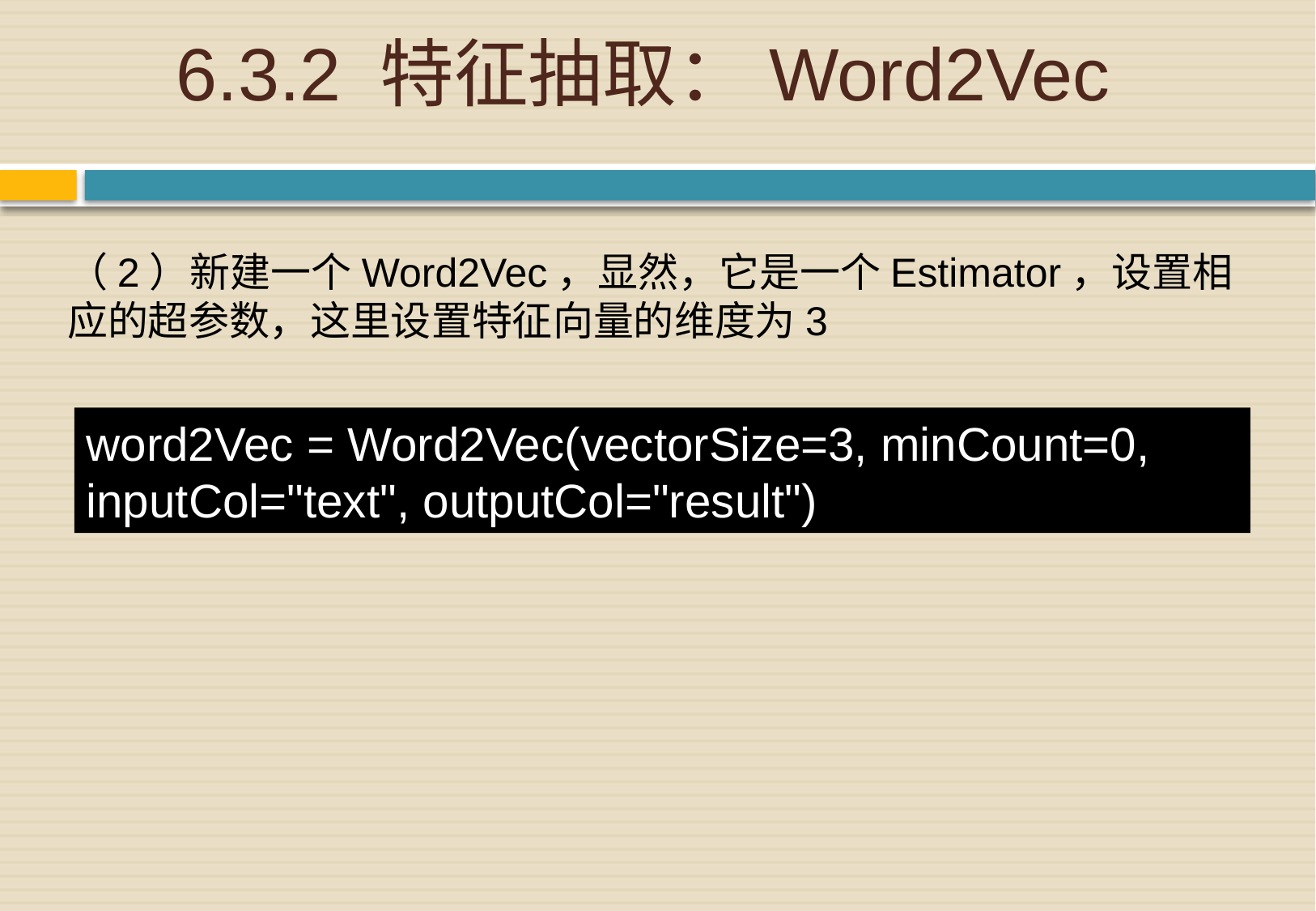

# 6.3.2 特征抽取：Word2Vec
（2）新建一个Word2Vec，显然，它是一个Estimator，设置相应的超参数，这里设置特征向量的维度为3
word2Vec = Word2Vec(vectorSize=3, minCount=0, inputCol="text", outputCol="result")